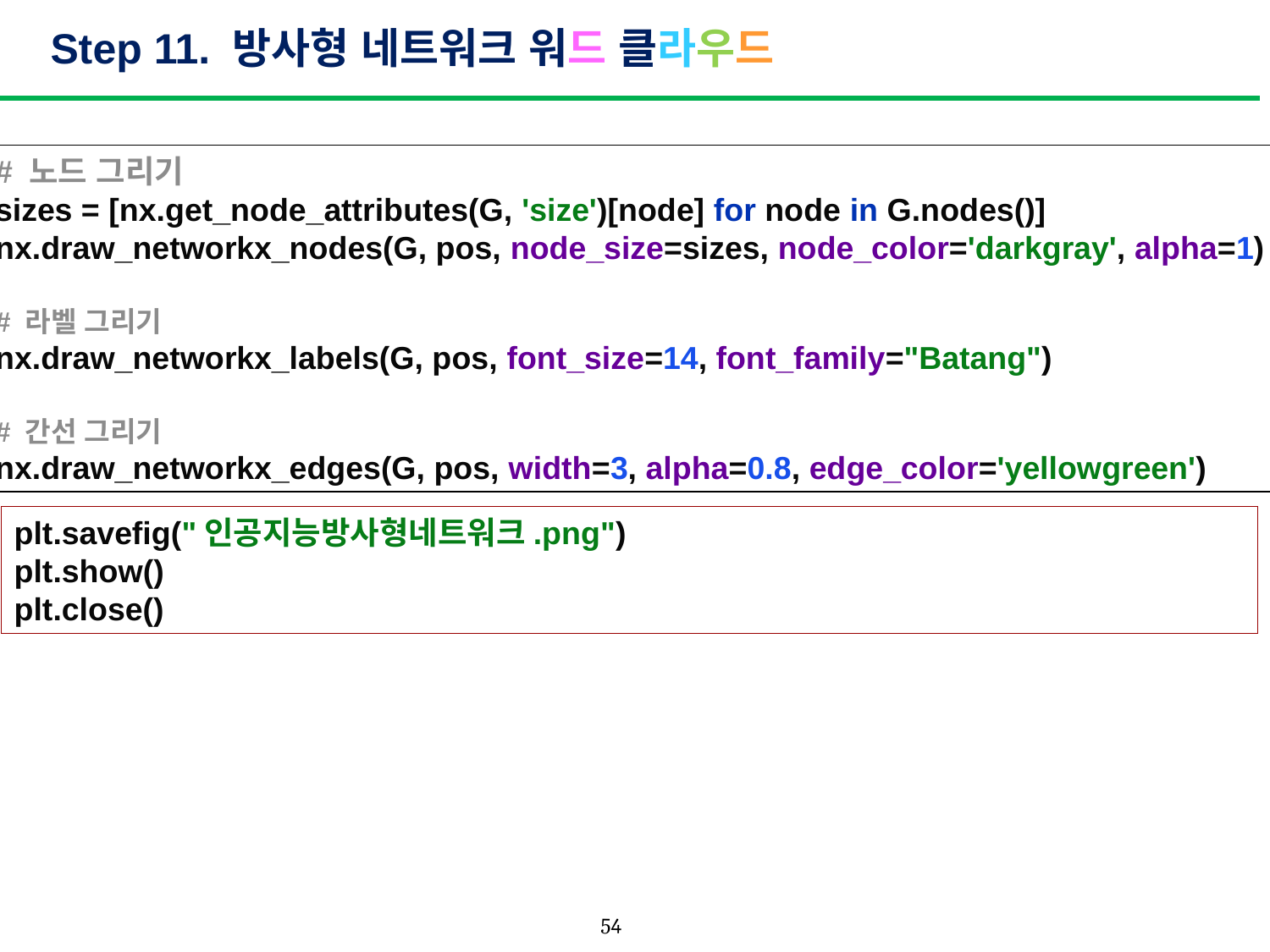

# Step 11. 방사형 네트워크 워드 클라우드
# 노드 그리기 sizes = [nx.get_node_attributes(G, 'size')[node] for node in G.nodes()] nx.draw_networkx_nodes(G, pos, node_size=sizes, node_color='darkgray', alpha=1)
# 라벨 그리기 nx.draw_networkx_labels(G, pos, font_size=14, font_family="Batang")
# 간선 그리기 nx.draw_networkx_edges(G, pos, width=3, alpha=0.8, edge_color='yellowgreen')
plt.savefig("인공지능방사형네트워크.png")
plt.show()
plt.close()
54